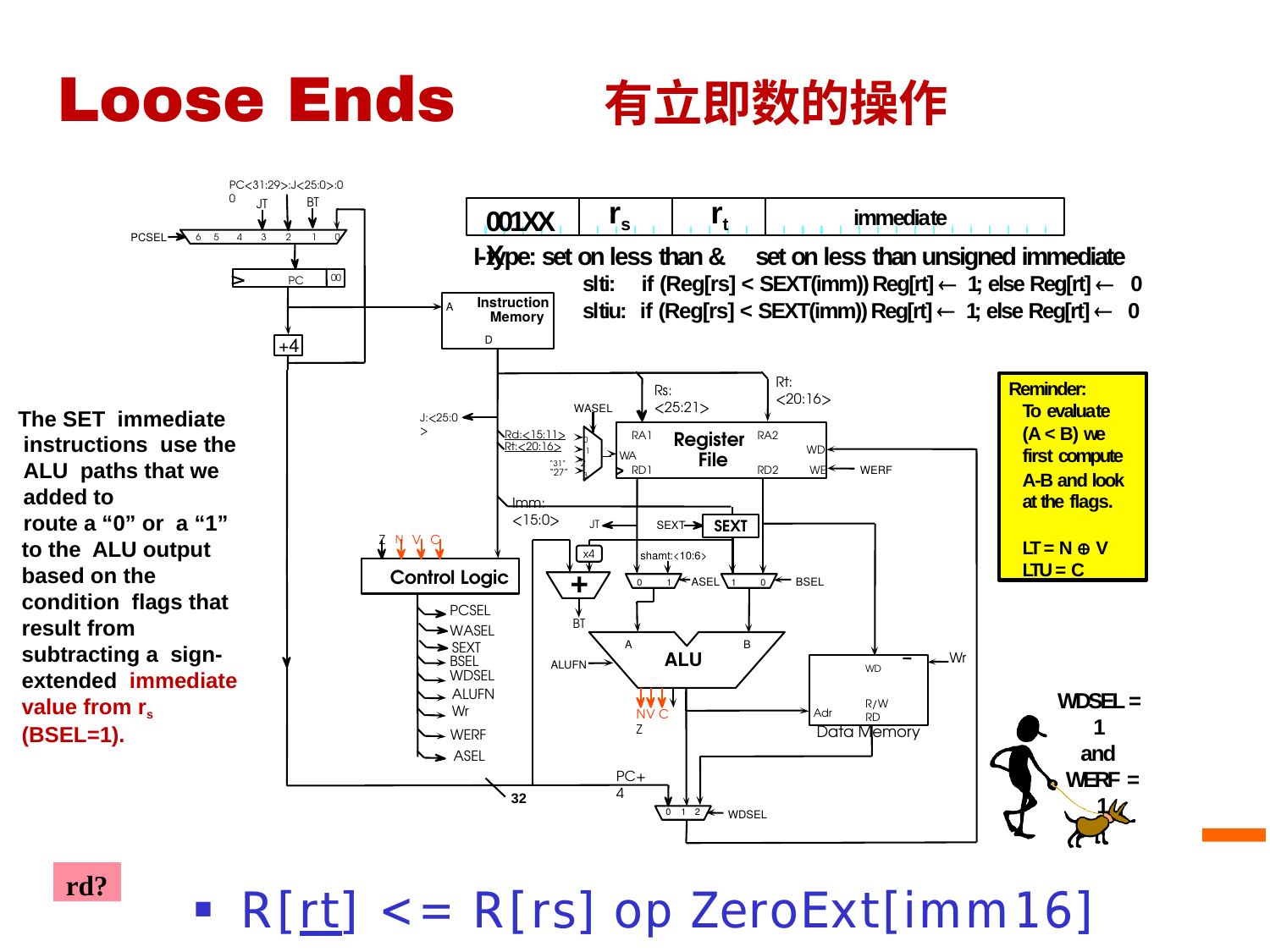

# Loose Ends
有立即数的操作
PC<31:29>:J<25:0>:00
rs	rt

BT
JT

001XXX
immediate

PCSEL
6     5	4	3	2	1	0

I-type: set on less than &       set on less than unsigned immediate

slti:	if (Reg[rs] < SEXT(imm)) Reg[rt] ←  1;  else Reg[rt] ←   0
00
PC

sltiu:  if (Reg[rs] < SEXT(imm)) Reg[rt] ←  1;  else Reg[rt] ←  0
Instruction  Memory
D
A

+4

Rt: <20:16>
Reminder:
To evaluate
(A < B) we
first compute
A-B and look  at the flags.

LT = N ⊕ V  LTU = C

Rs: <25:21>
WASEL
The SET  immediate  instructions  use the ALU  paths that we  added to
route a “0” or  a “1” to the  ALU output  based on the  condition  flags that  result from  subtracting a  sign-extended  immediate  value from rs  (BSEL=1).

J:<25:0>

WA

Rd:<15:11>	0

RA1
RA2
Register  File

WD  WE
Rt:<20:16>	1
“31”     2
“27”     3

Imm: <15:0>

       WA

WERF
RD1
RD2

SEXT
JT
SEXT

Z   N   V  C

x4

shamt:<10:6>

+
BT

Control Logic

ASEL   1
BSEL

0	1
0

PCSEL  WASEL
SEXT  BSEL  WDSEL
ALUFN
Wr
WERF  ASEL

A
B

ALU
Wr

WD	R/W
Data Memory

ALUFN

WDSEL = 1
and  WERF  = 1

NV C Z
Adr

RD

PC+4

32

0    1   2

WDSEL

rd?
R[rt] <= R[rs] op ZeroExt[imm16]